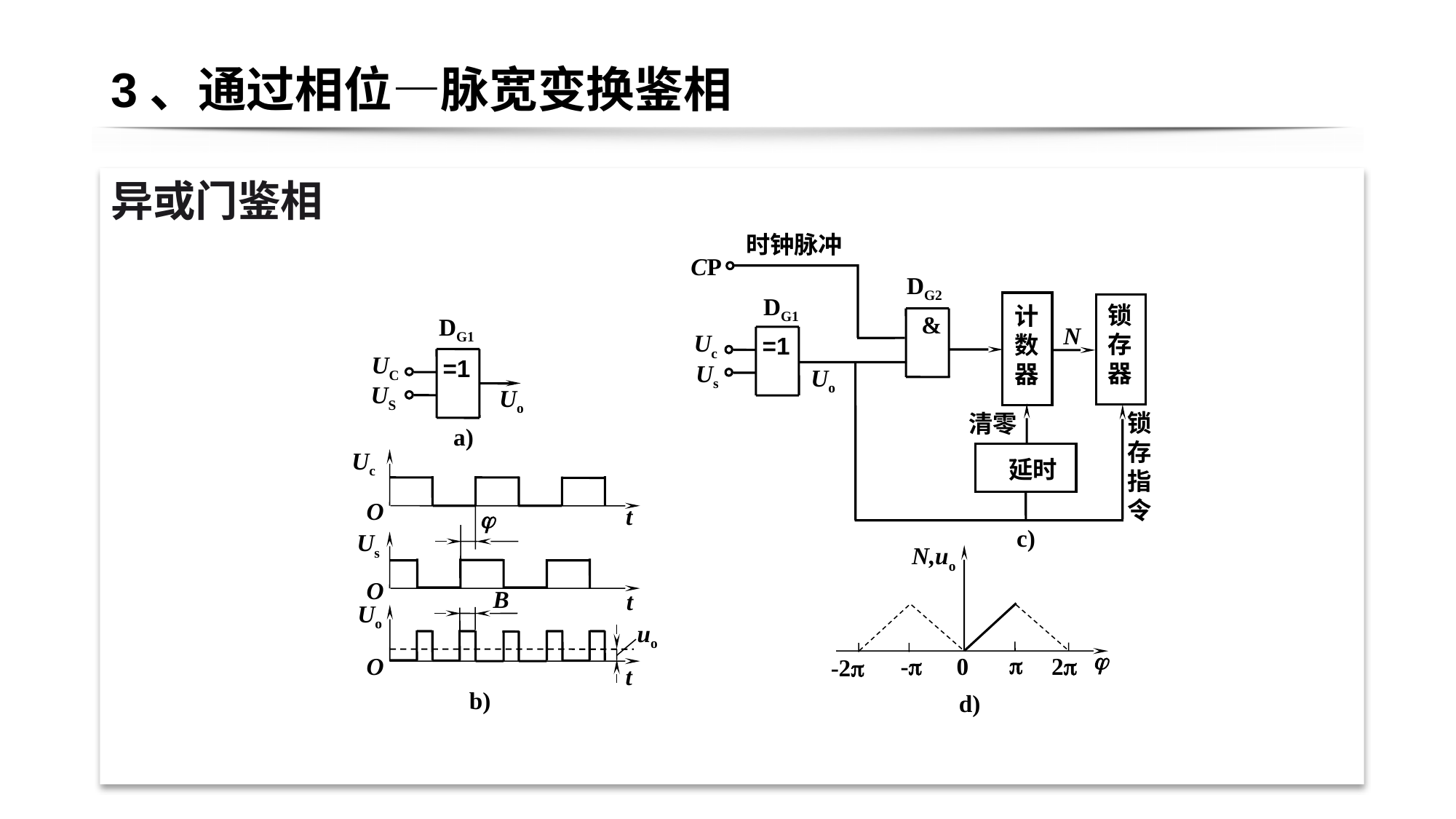

# 3、通过相位—脉宽变换鉴相
异或门鉴相

时钟脉冲
CP

DG2

DG1

锁存器
计
数器
DG1
UC

=1

US

Uo
a)
Uc

O
t
ϕ

Us

O
B
t

Uo

uo

O

t

b)

&
N
Uc

=1

Us
Uo

锁存指令
清零

  延时

c)

N,uo

ϕ

π
-π
0
2π
-2π

d)